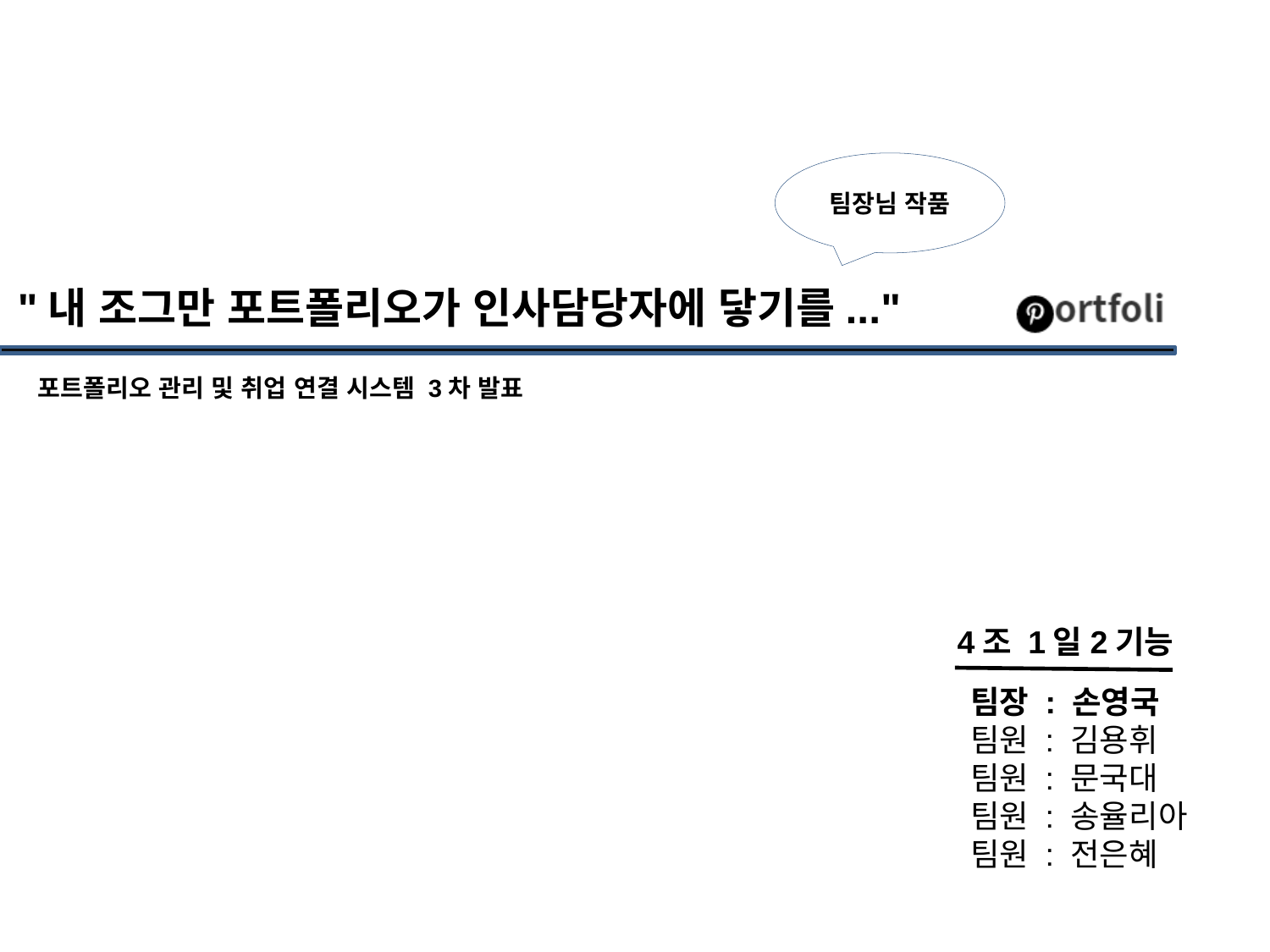

팀장님 작품
# "내 조그만 포트폴리오가 인사담당자에 닿기를..."
포트폴리오 관리 및 취업 연결 시스템 3차 발표
4조 1일2기능
팀장 : 손영국
팀원 : 김용휘
팀원 : 문국대
팀원 : 송율리아
팀원 : 전은혜